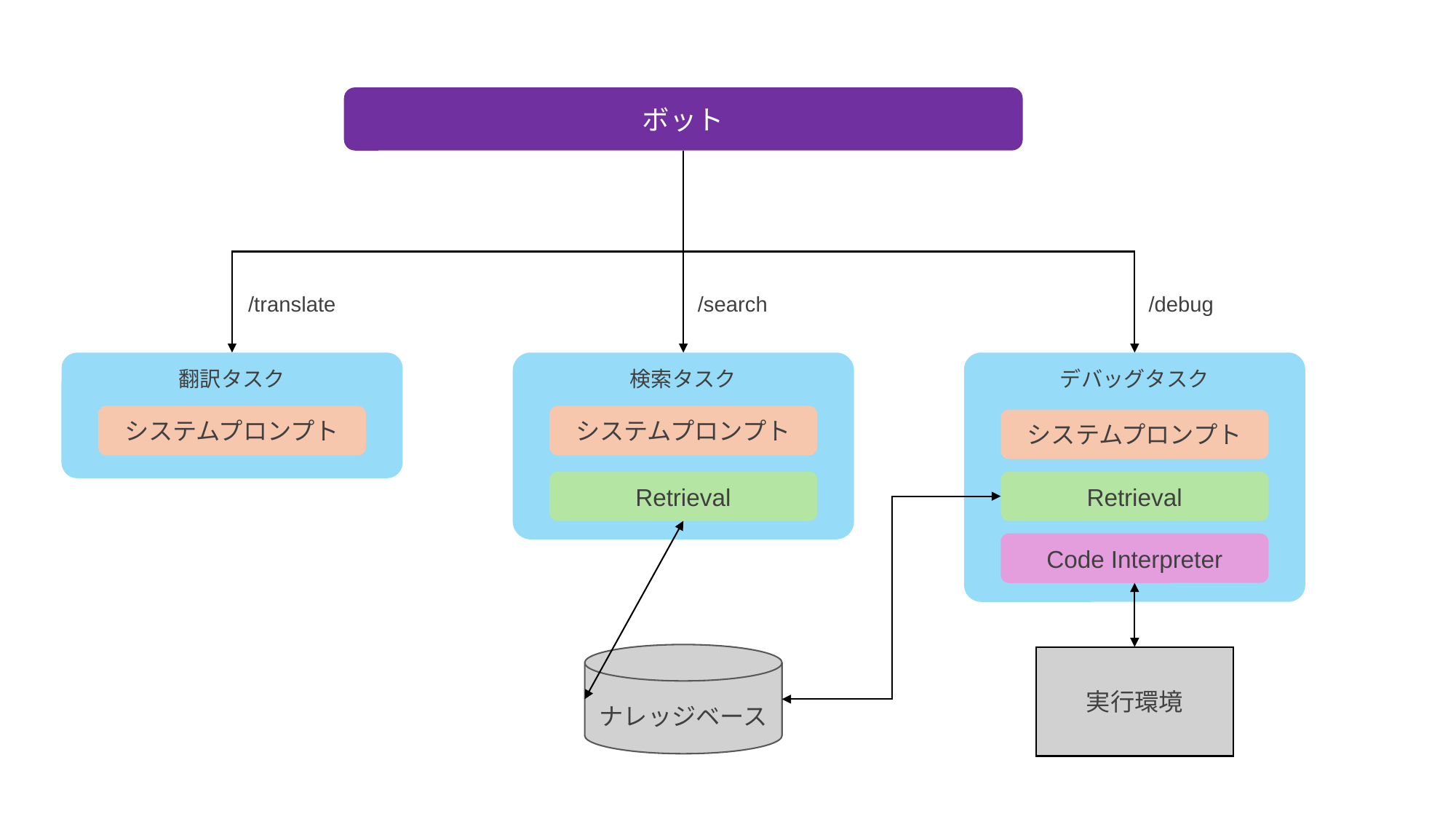

ボット
/translate
/search
/debug

翻訳タスク
検索タスク
デバッグタスク
システムプロンプト
システムプロンプト
システムプロンプト
Retrieval
Retrieval
Code Interpreter
ナレッジベース
実行環境